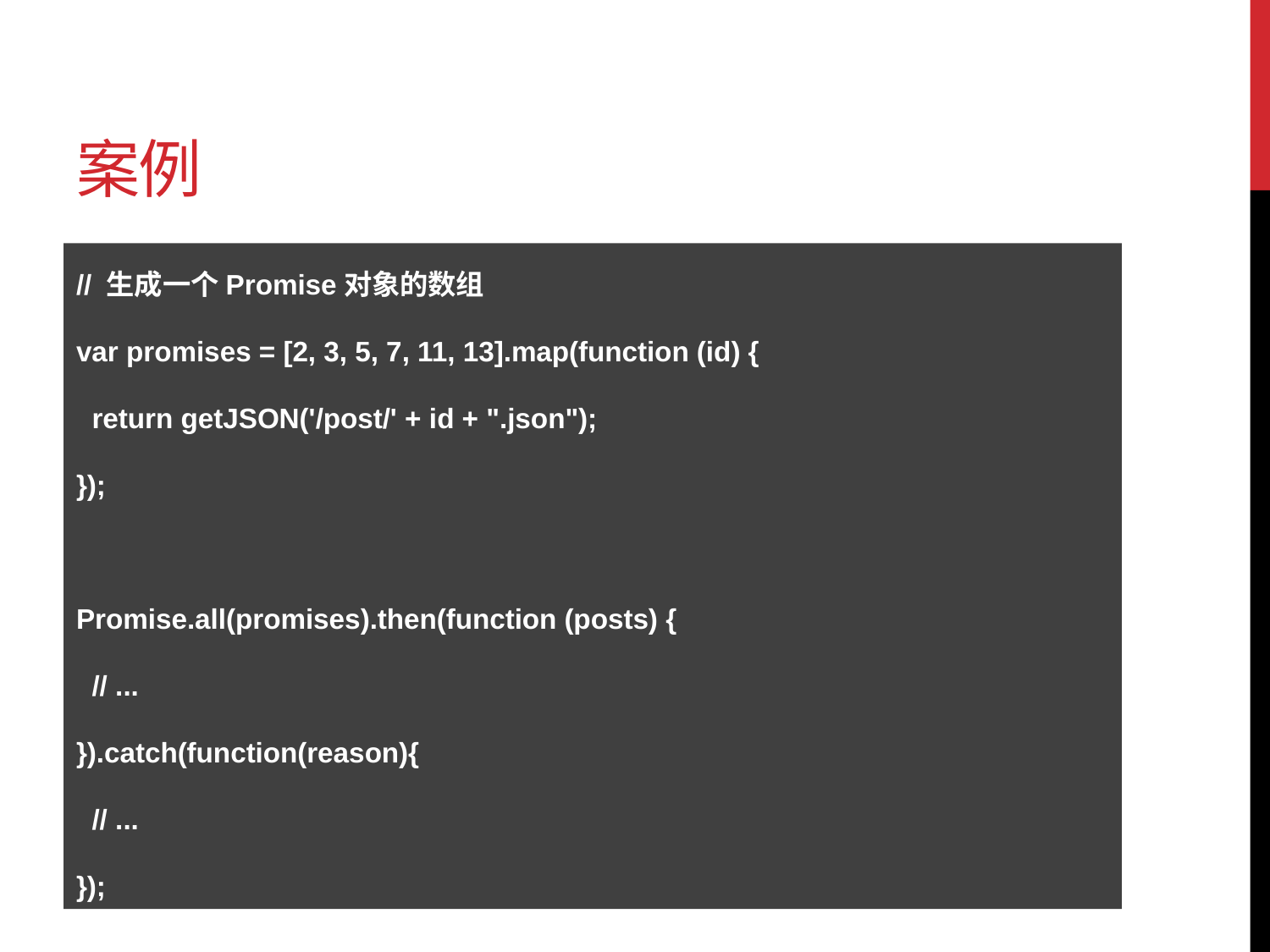

# 案例
// 生成一个Promise对象的数组
var promises = [2, 3, 5, 7, 11, 13].map(function (id) {
  return getJSON('/post/' + id + ".json");
});

Promise.all(promises).then(function (posts) {
  // ...
}).catch(function(reason){
  // ...
});